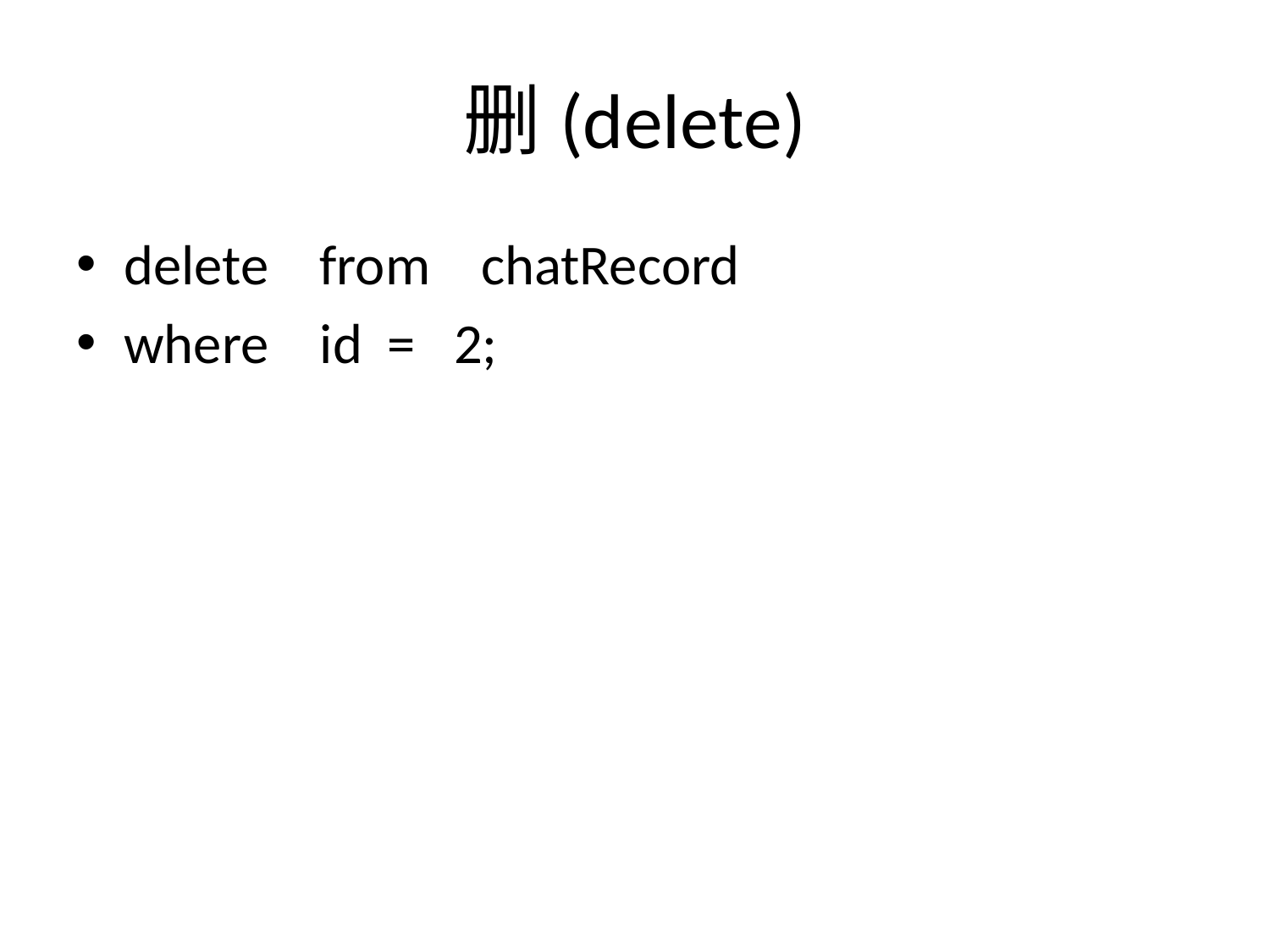

# 删(delete)
delete    from    chatRecord
where    id  =   2;